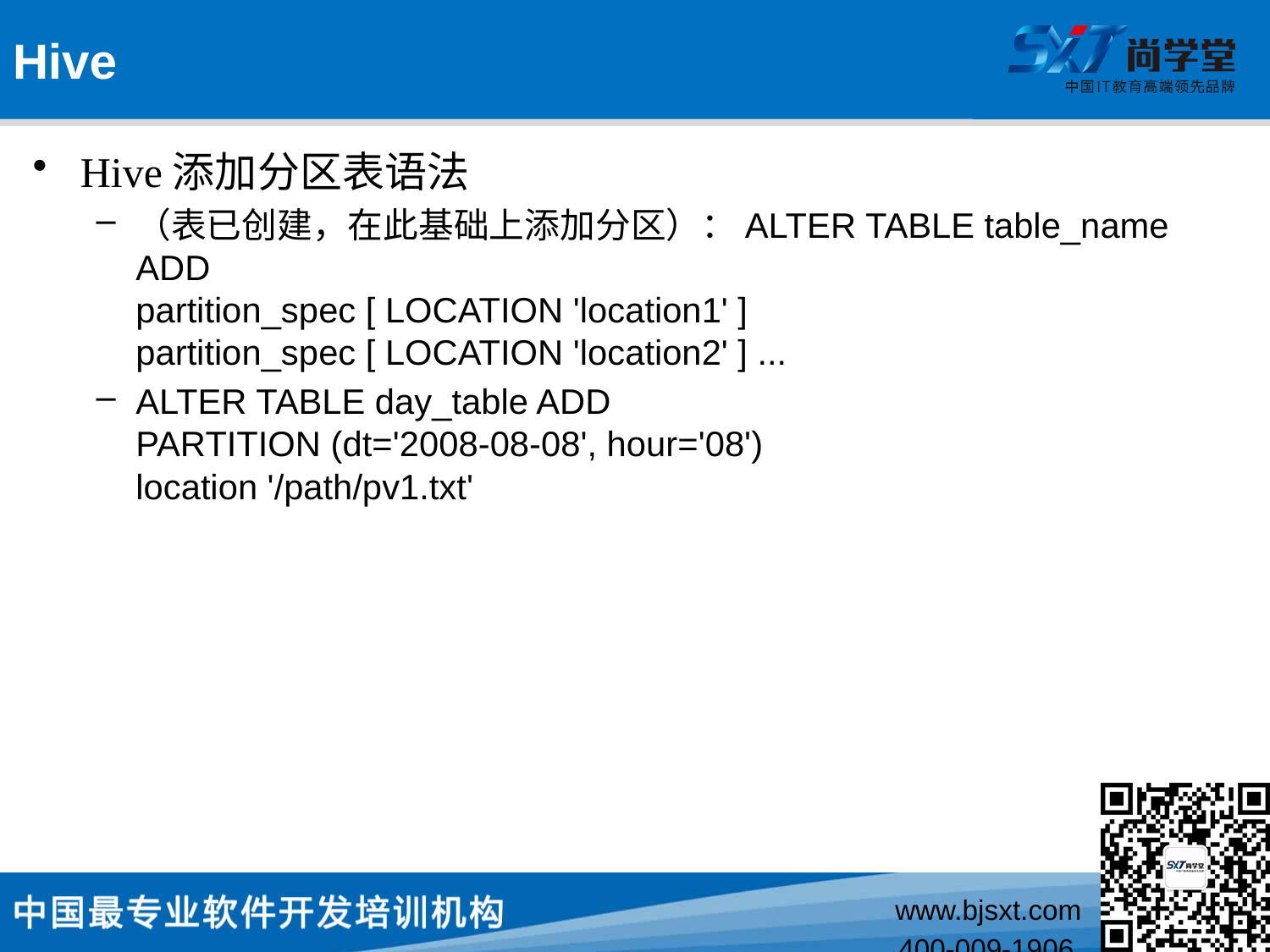

# Hive
Hive添加分区表语法
（表已创建，在此基础上添加分区）：ALTER TABLE table_name ADD
partition_spec [ LOCATION 'location1' ]
partition_spec [ LOCATION 'location2' ] ...
ALTER TABLE day_table ADD
PARTITION (dt='2008-08-08', hour='08')
location '/path/pv1.txt'